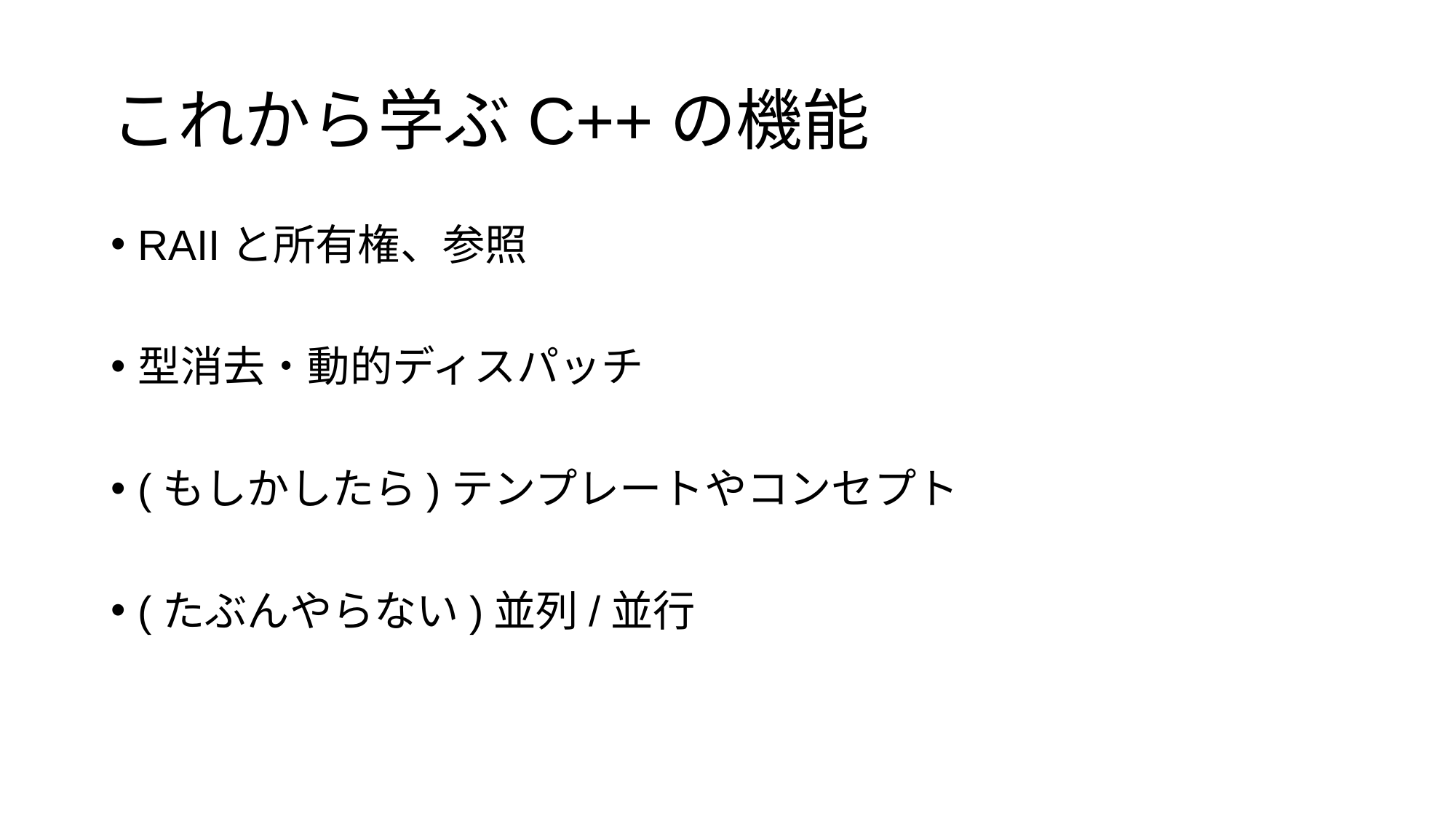

# これから学ぶC++の機能
RAIIと所有権、参照

型消去・動的ディスパッチ

(もしかしたら)テンプレートやコンセプト

(たぶんやらない)並列/並行